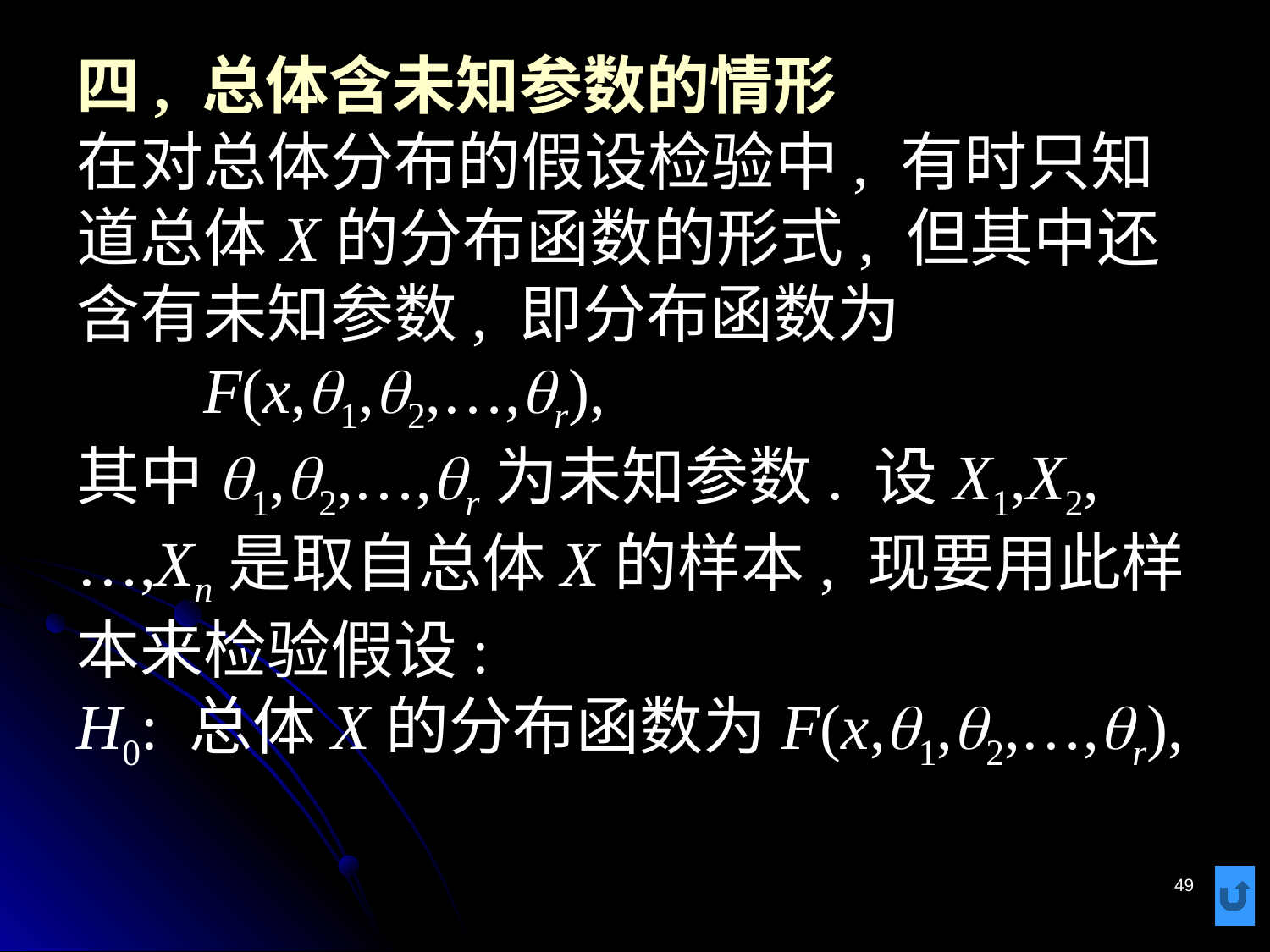

# 四, 总体含未知参数的情形 在对总体分布的假设检验中, 有时只知道总体X的分布函数的形式, 但其中还含有未知参数, 即分布函数为 F(x,θ1,θ2,…,θr), 其中θ1,θ2,…,θr为未知参数. 设X1,X2,…,Xn是取自总体X的样本, 现要用此样本来检验假设: H0: 总体X的分布函数为F(x,θ1,θ2,…,θr),
49